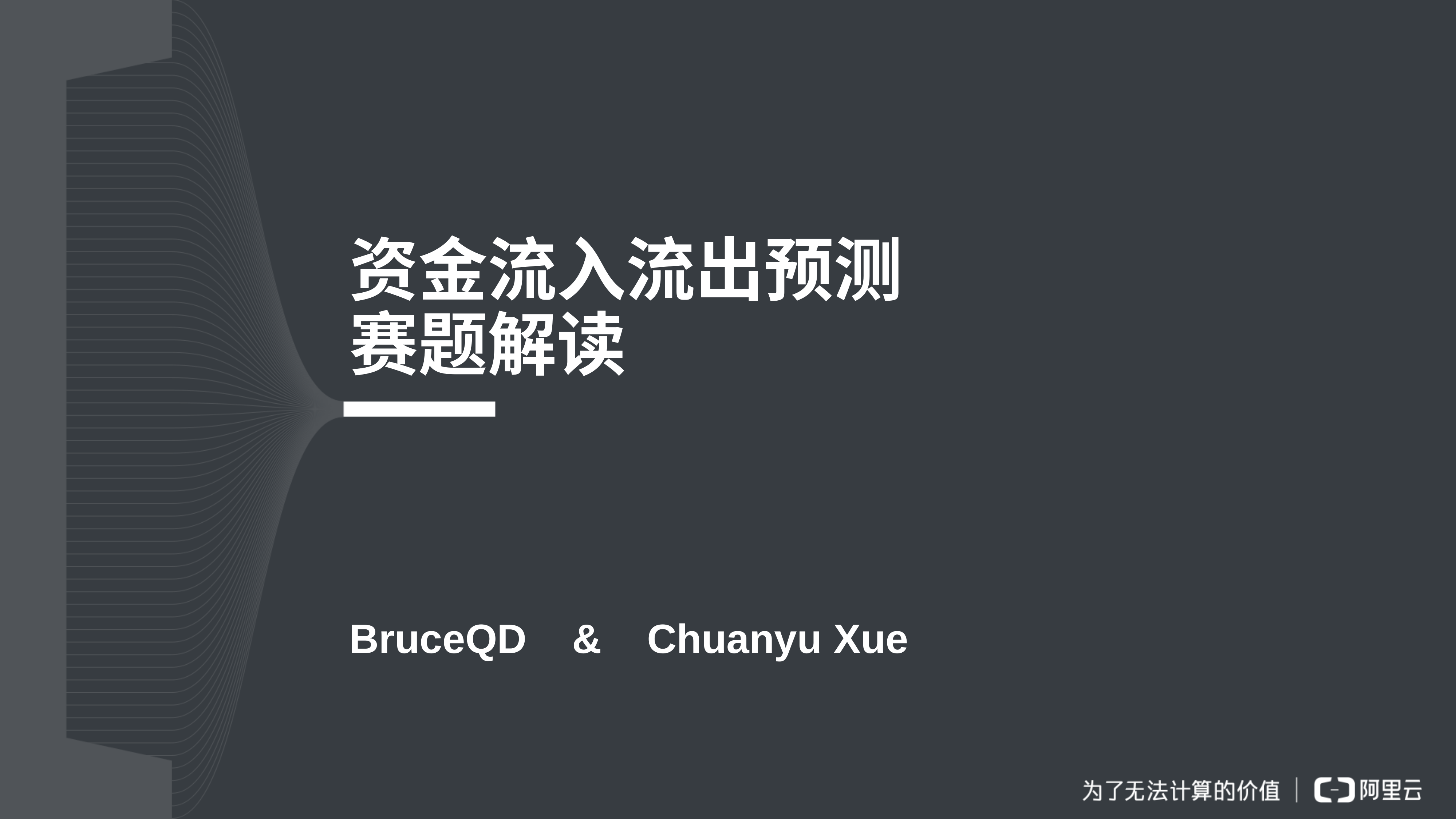

# 资金流入流出预测 赛题解读
BruceQD    &    Chuanyu Xue